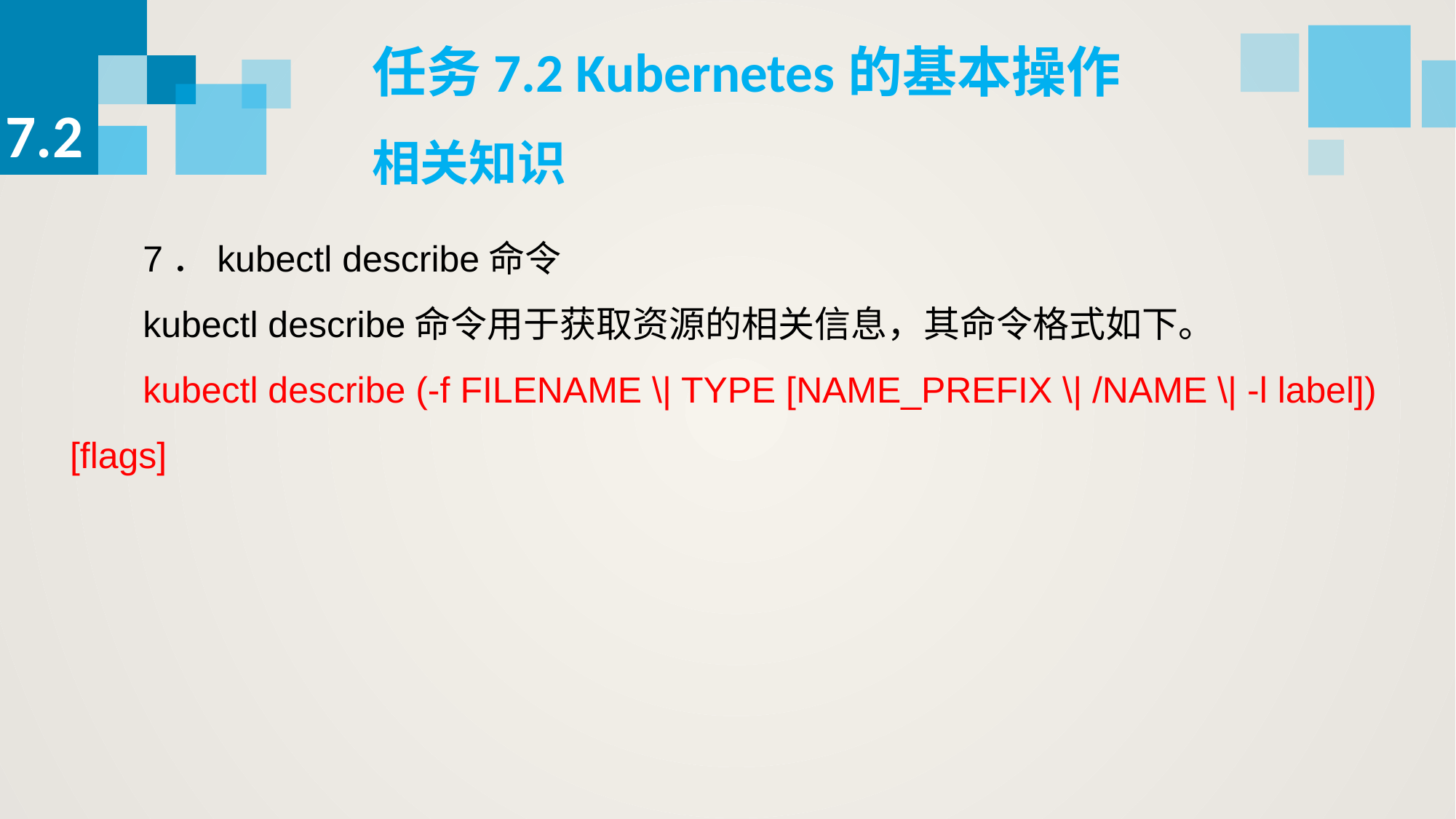

任务7.2 Kubernetes的基本操作
7.2
相关知识
7．kubectl describe命令
kubectl describe命令用于获取资源的相关信息，其命令格式如下。
kubectl describe (-f FILENAME \| TYPE [NAME_PREFIX \| /NAME \| -l label]) [flags]